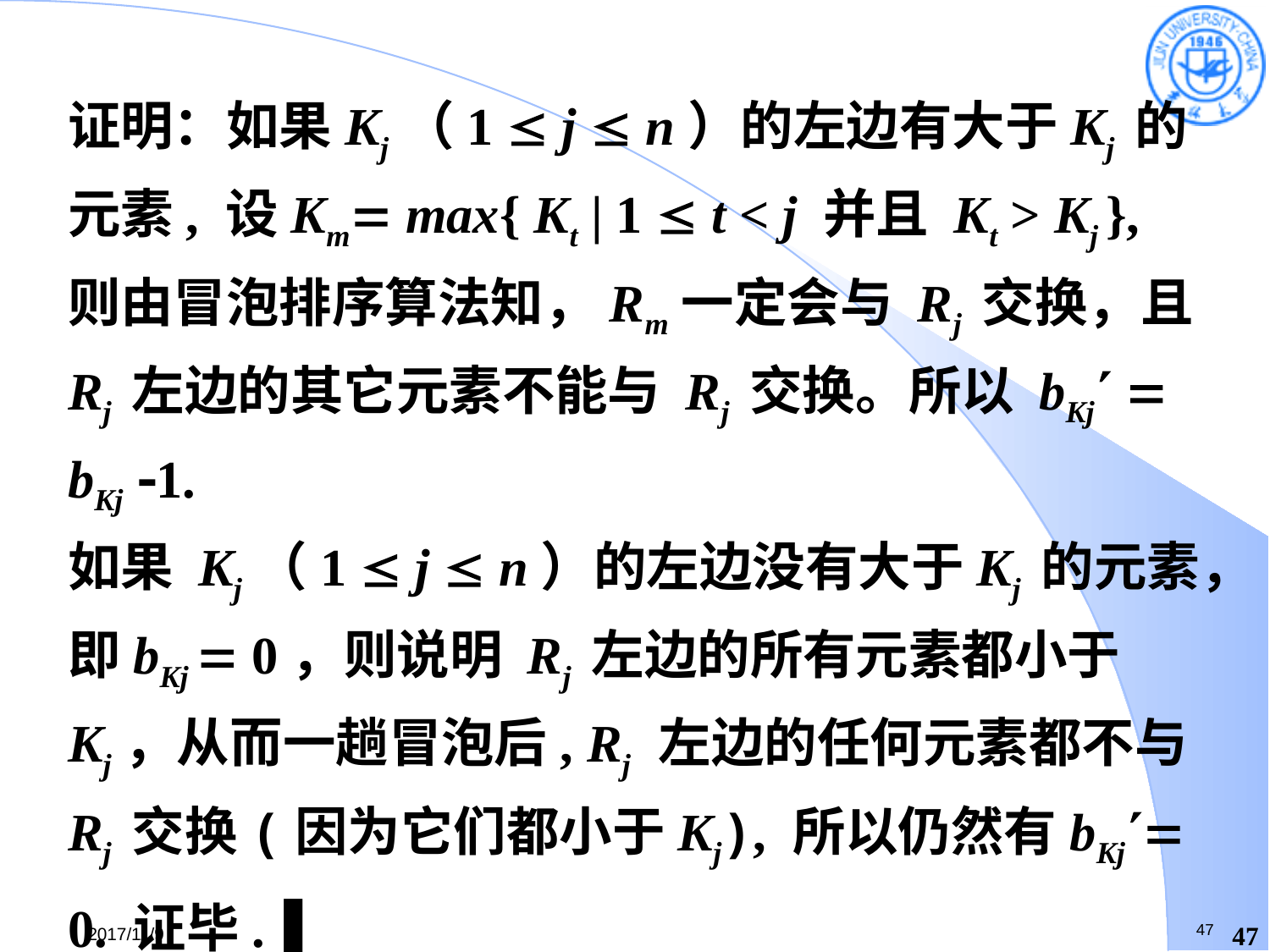

证明：如果Kj（1 ≤ j ≤ n）的左边有大于Kj 的元素, 设Km= max{ Kt | 1 ≤ t < j 并且 Kt > Kj }, 则由冒泡排序算法知，Rm一定会与 Rj 交换，且 Rj 左边的其它元素不能与 Rj 交换。所以 bKj′ = bKj  −1.
如果 Kj（1 ≤ j ≤ n）的左边没有大于Kj 的元素，即bKj = 0，则说明 Rj 左边的所有元素都小于Kj，从而一趟冒泡后, Rj  左边的任何元素都不与 Rj 交换(因为它们都小于Kj), 所以仍然有bKj′= 0. 证毕.▐

47